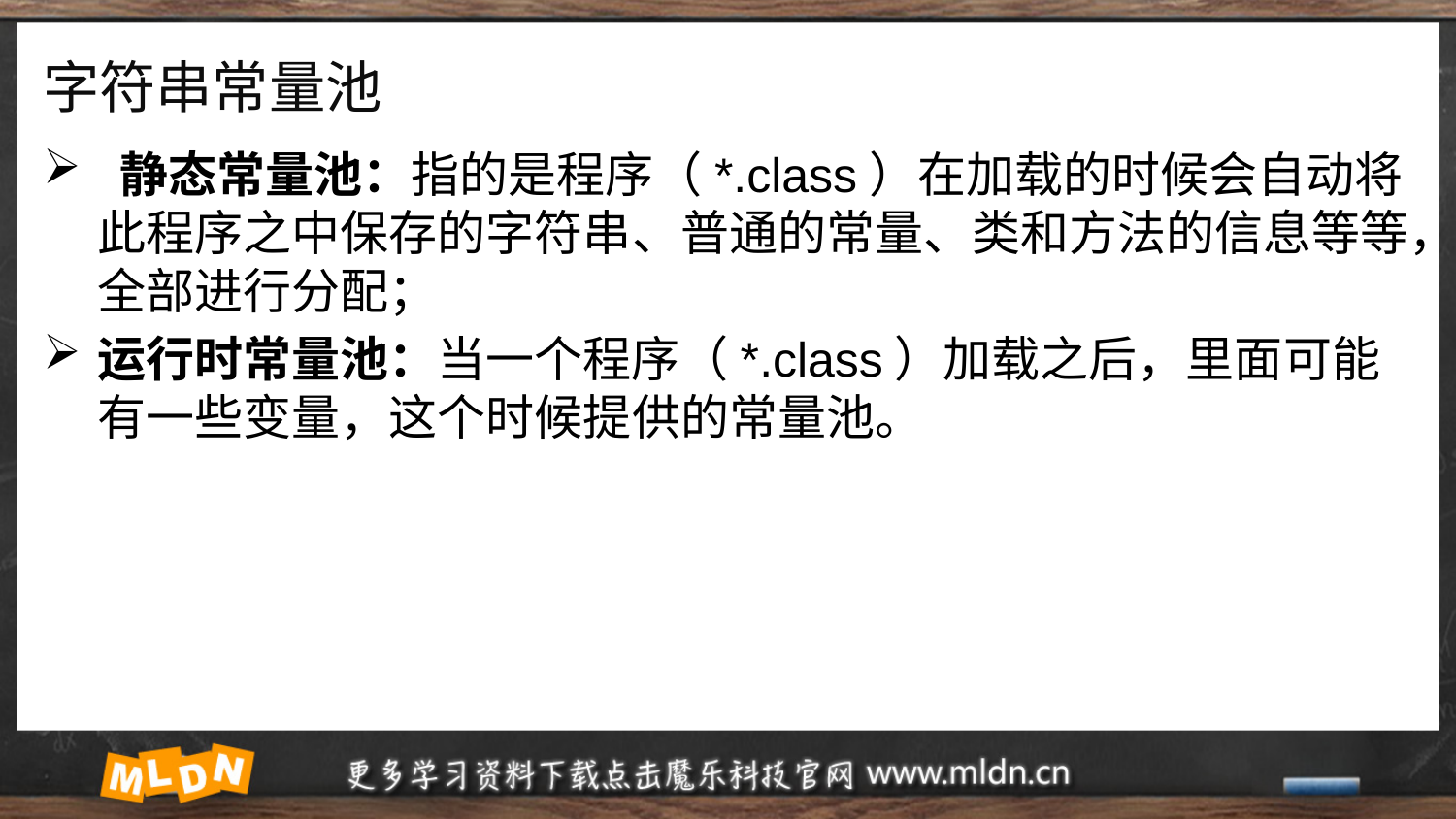

# 字符串常量池
 静态常量池：指的是程序（*.class）在加载的时候会自动将此程序之中保存的字符串、普通的常量、类和方法的信息等等，全部进行分配；
运行时常量池：当一个程序（*.class）加载之后，里面可能有一些变量，这个时候提供的常量池。